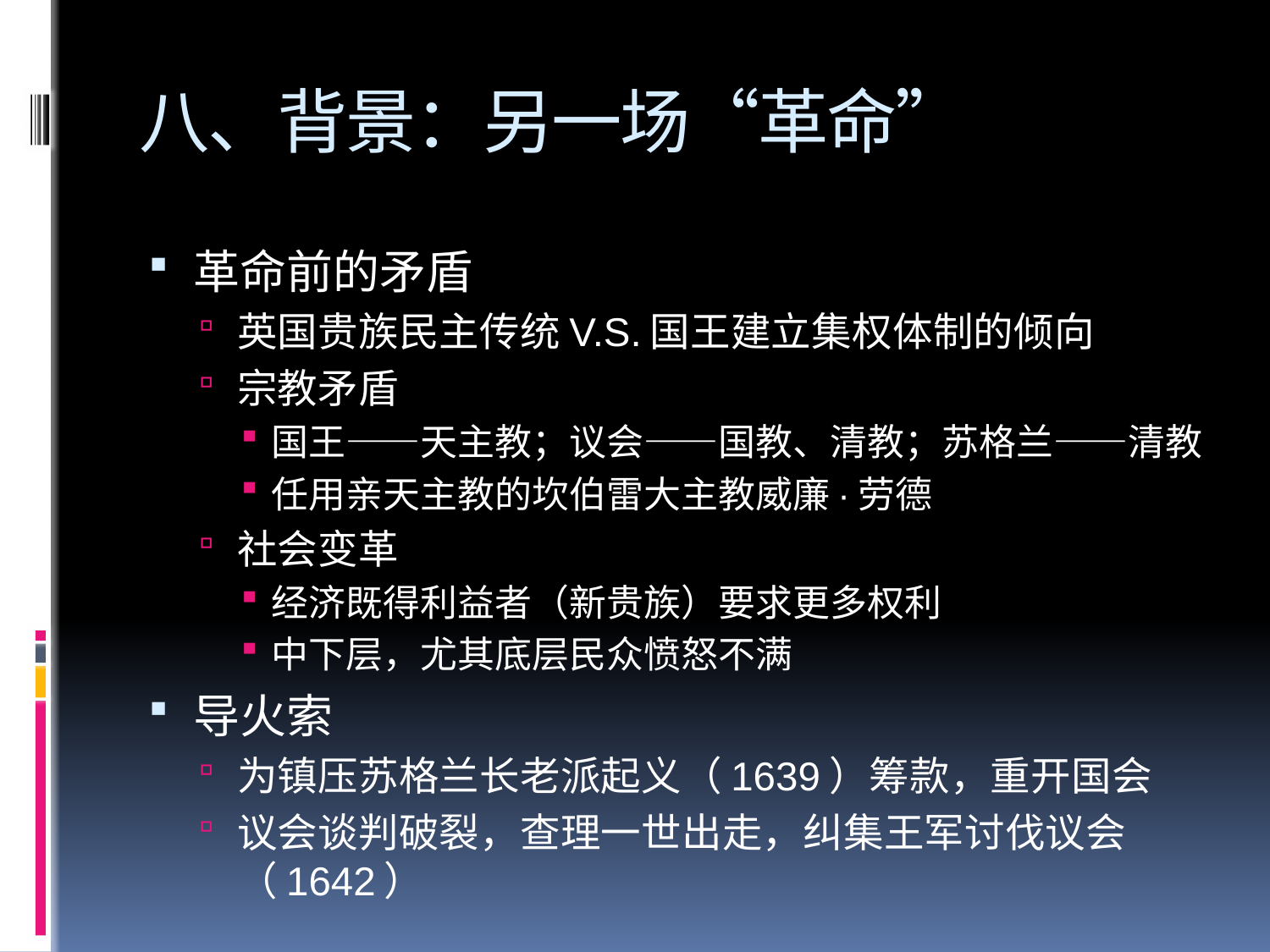

# 八、背景：另一场“革命”
革命前的矛盾
英国贵族民主传统V.S.国王建立集权体制的倾向
宗教矛盾
国王——天主教；议会——国教、清教；苏格兰——清教
任用亲天主教的坎伯雷大主教威廉·劳德
社会变革
经济既得利益者（新贵族）要求更多权利
中下层，尤其底层民众愤怒不满
导火索
为镇压苏格兰长老派起义（1639）筹款，重开国会
议会谈判破裂，查理一世出走，纠集王军讨伐议会（1642）